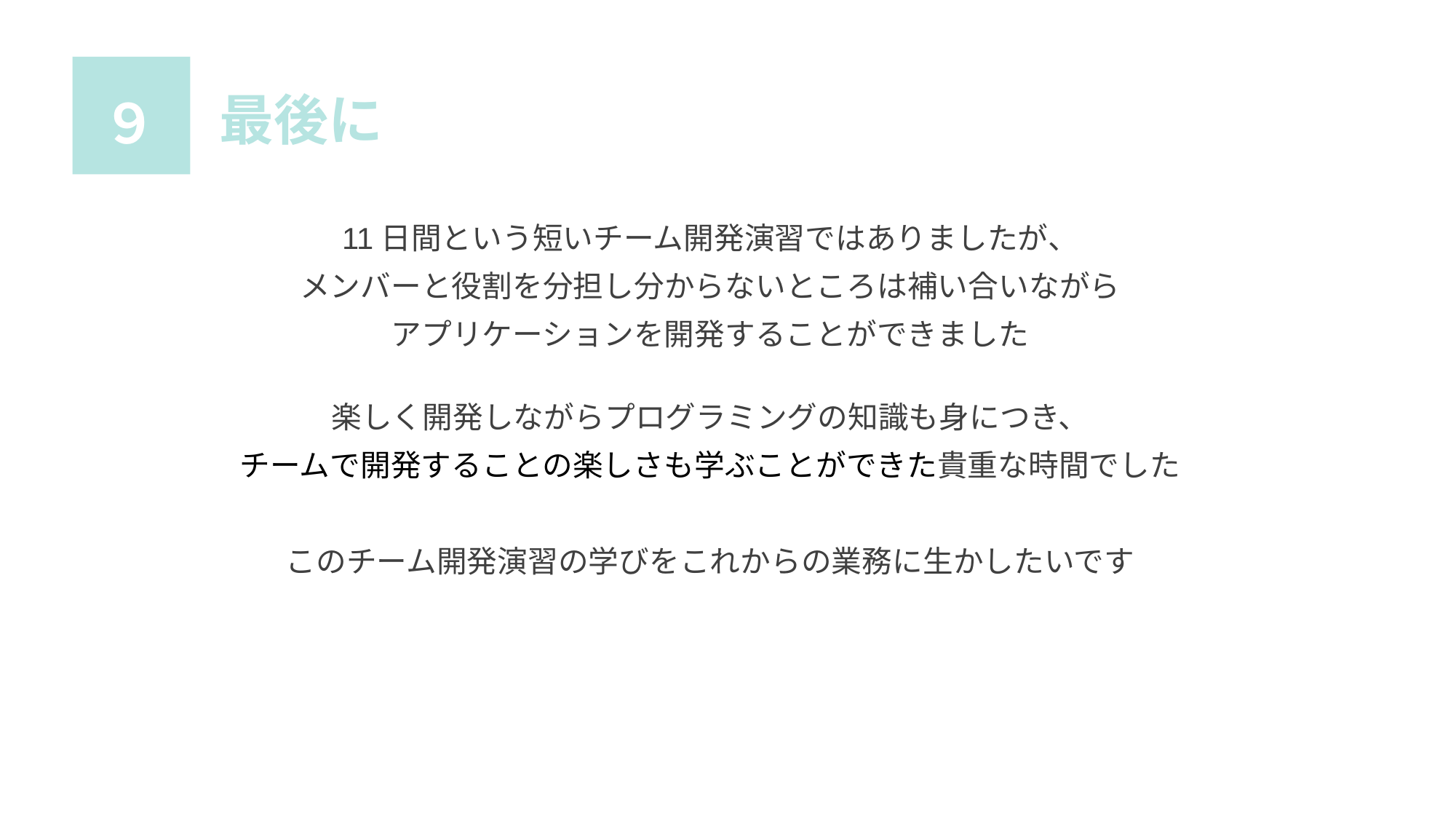

# 最後に

９
11日間という短いチーム開発演習ではありましたが、
メンバーと役割を分担し分からないところは補い合いながら
アプリケーションを開発することができました

楽しく開発しながらプログラミングの知識も身につき、
チームで開発することの楽しさも学ぶことができた貴重な時間でした

このチーム開発演習の学びをこれからの業務に生かしたいです